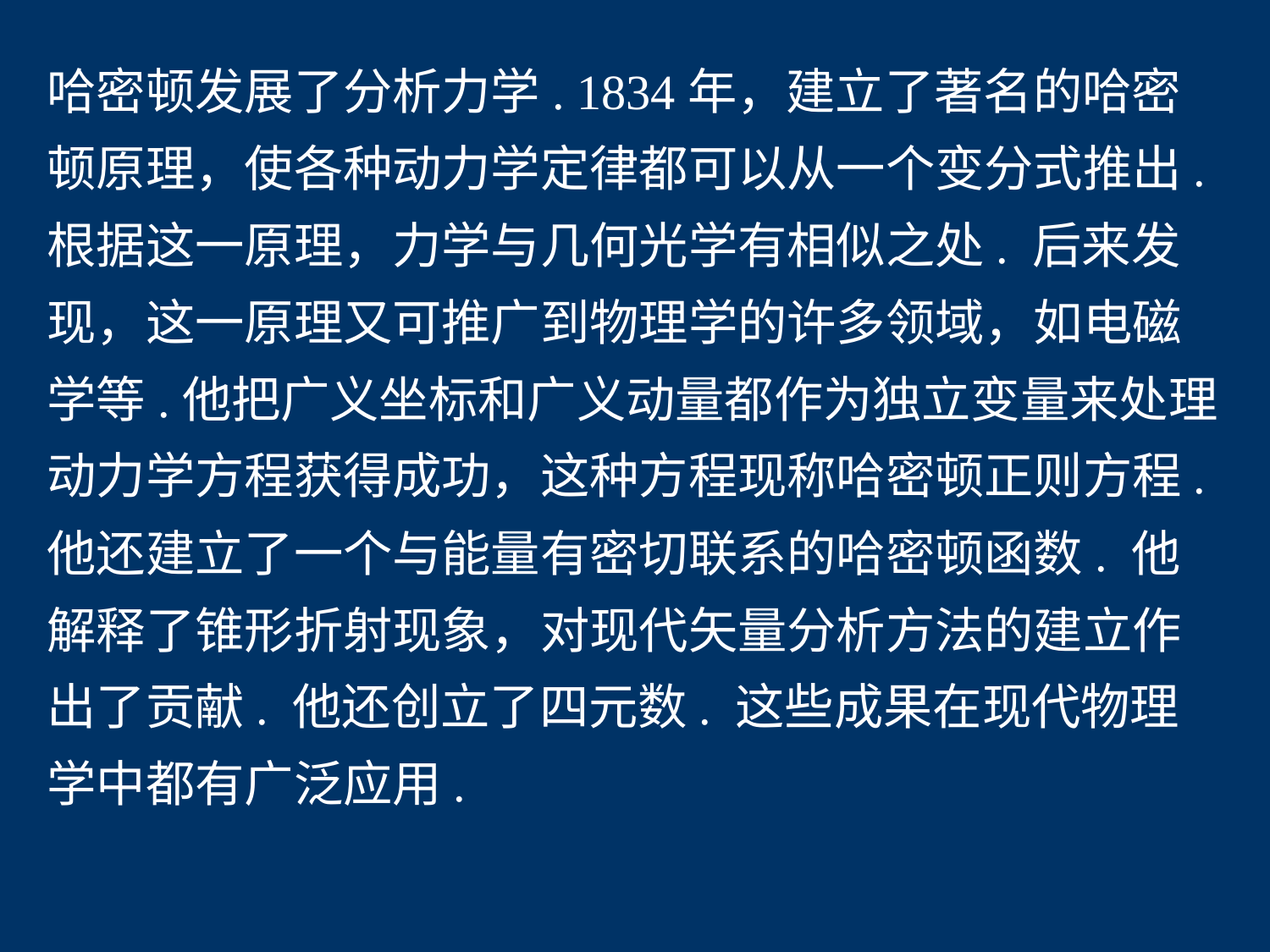

哈密顿发展了分析力学. 1834年，建立了著名的哈密顿原理，使各种动力学定律都可以从一个变分式推出. 根据这一原理，力学与几何光学有相似之处. 后来发现，这一原理又可推广到物理学的许多领域，如电磁学等.他把广义坐标和广义动量都作为独立变量来处理动力学方程获得成功，这种方程现称哈密顿正则方程. 他还建立了一个与能量有密切联系的哈密顿函数. 他解释了锥形折射现象，对现代矢量分析方法的建立作出了贡献. 他还创立了四元数. 这些成果在现代物理学中都有广泛应用.